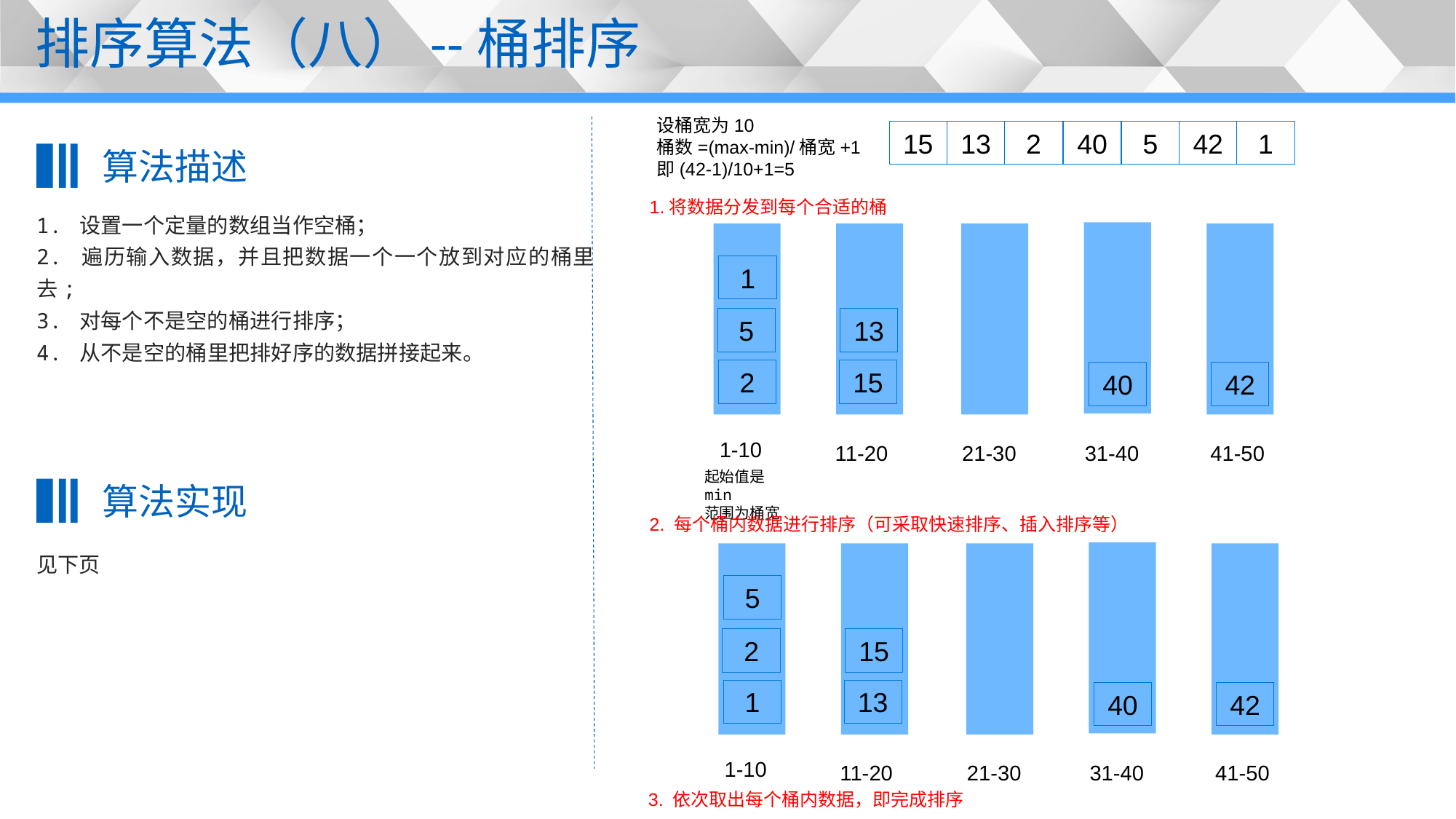

排序算法（八）--桶排序
设桶宽为10
桶数=(max-min)/桶宽+1
即(42-1)/10+1=5
15
13
2
40
5
42
1

算法描述
1.将数据分发到每个合适的桶
1. 设置一个定量的数组当作空桶；
2. 遍历输入数据，并且把数据一个一个放到对应的桶里去;
3. 对每个不是空的桶进行排序；
4. 从不是空的桶里把排好序的数据拼接起来。

1
5
13
2
15
40
42
1-10
11-20
21-30
31-40
41-50
起始值是min
范围为桶宽

算法实现
2. 每个桶内数据进行排序（可采取快速排序、插入排序等）

见下页
5
2
15
1
13
40
42
1-10
11-20
21-30
31-40
41-50
3. 依次取出每个桶内数据，即完成排序